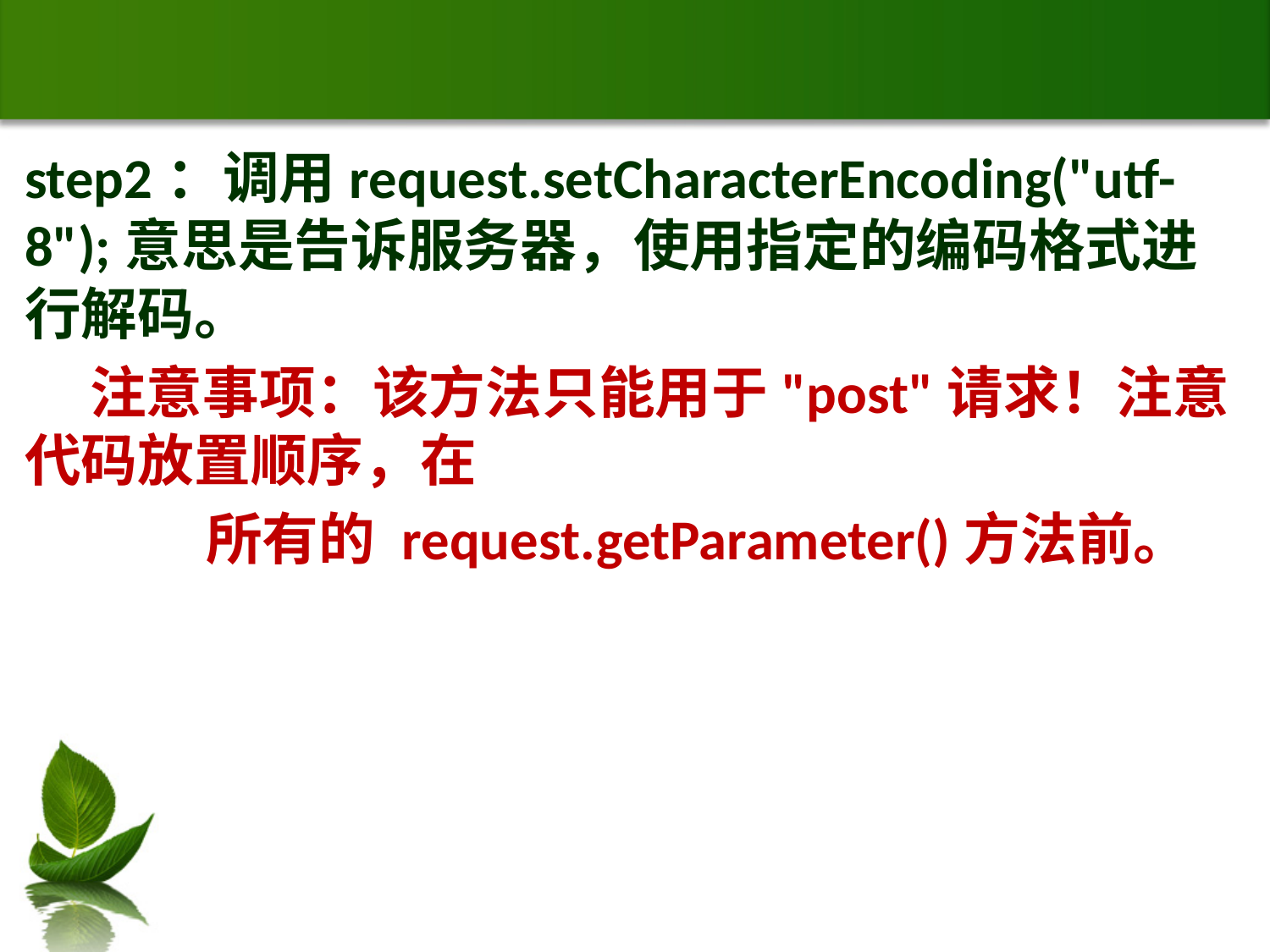

#
step2：调用request.setCharacterEncoding("utf-8");意思是告诉服务器，使用指定的编码格式进行解码。
    注意事项：该方法只能用于"post"请求！注意代码放置顺序，在
             所有的 request.getParameter()方法前。